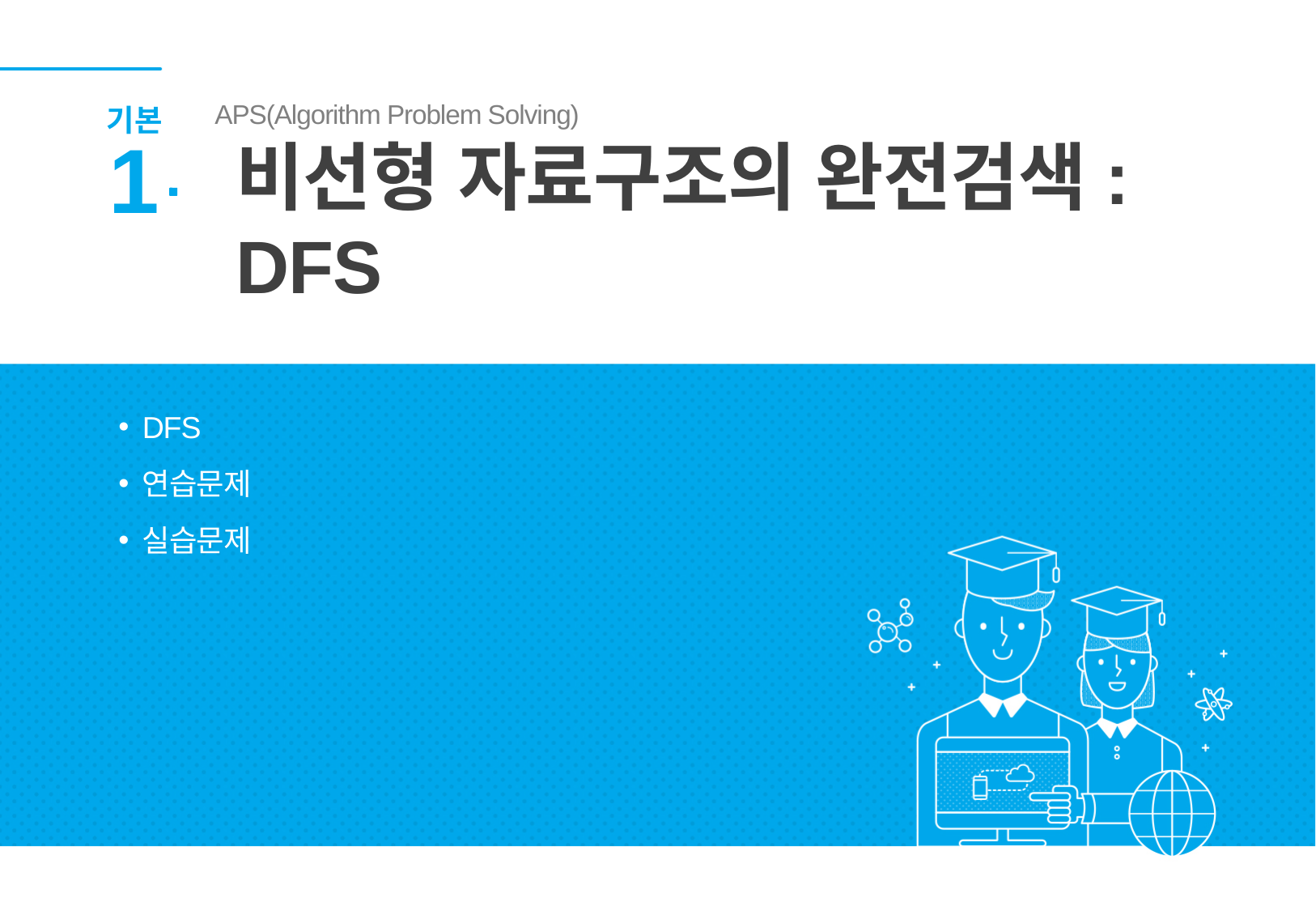

APS(Algorithm Problem Solving)
기본

1
비선형 자료구조의 완전검색:
DFS
DFS
연습문제
실습문제